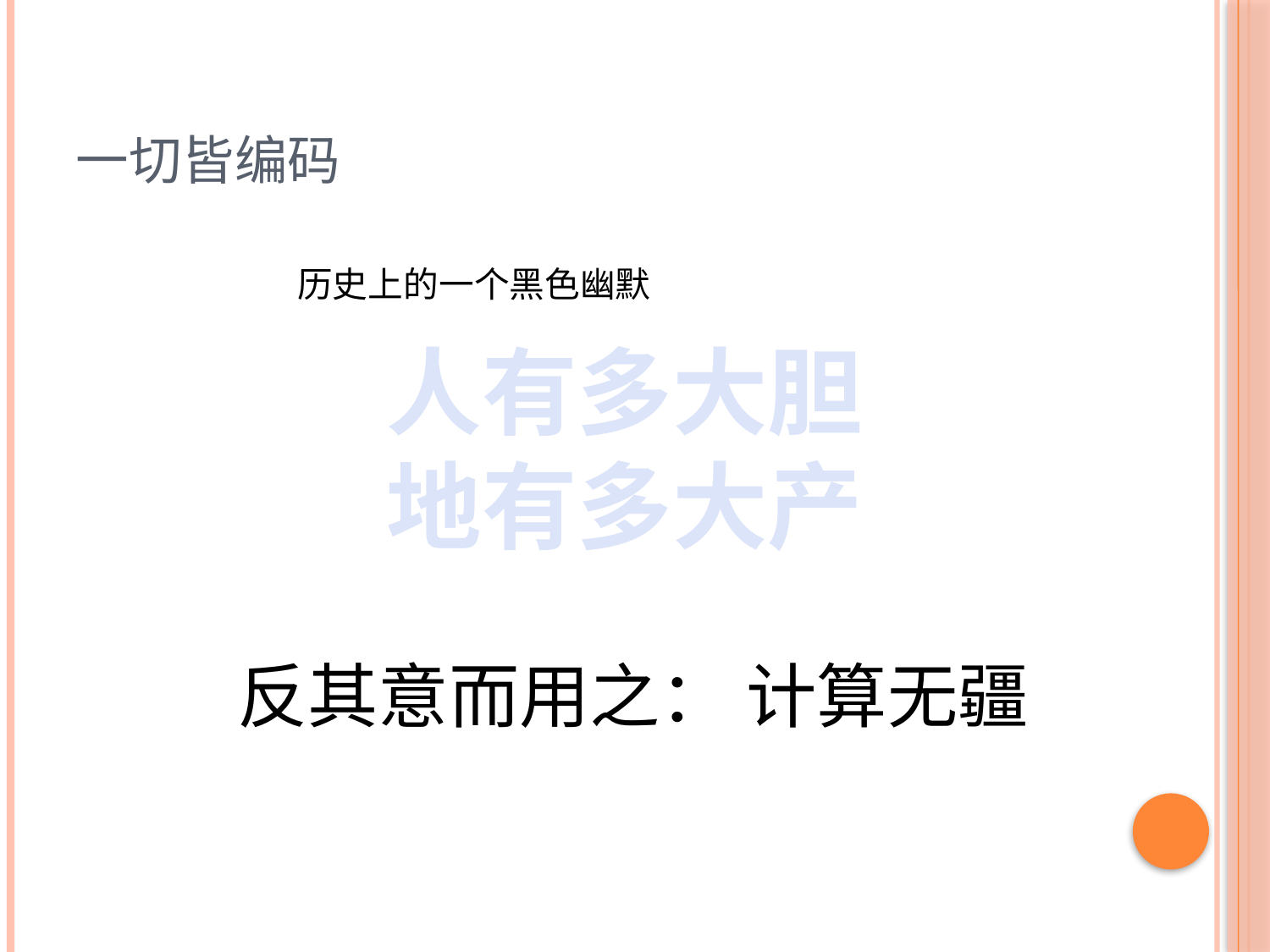

# 一切皆编码
历史上的一个黑色幽默
人有多大胆
地有多大产
反其意而用之： 计算无疆